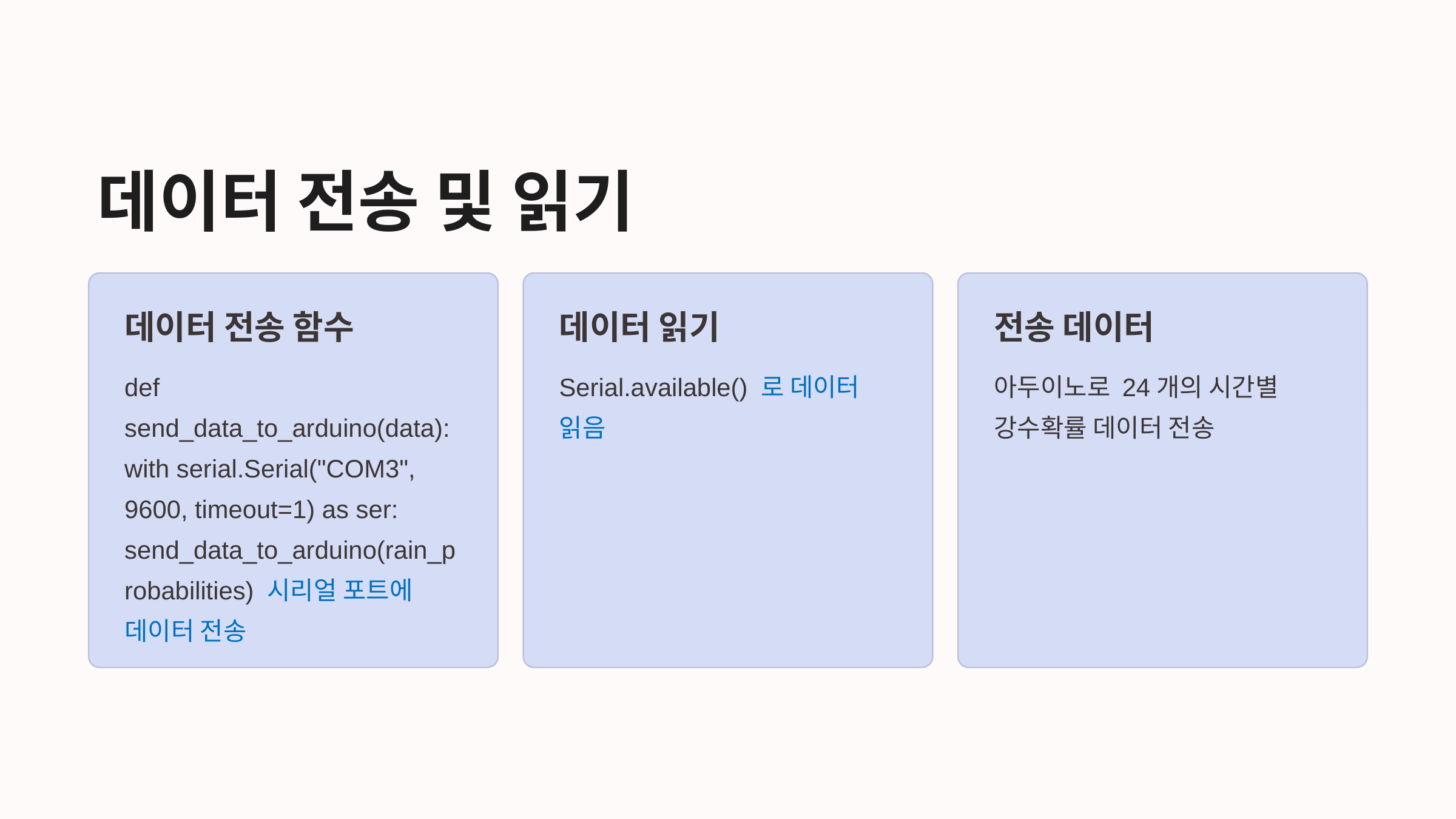

데이터 전송 및 읽기

데이터 전송 함수
데이터 읽기
전송 데이터
def send_data_to_arduino(data): with serial.Serial("COM3", 9600, timeout=1) as ser: send_data_to_arduino(rain_probabilities) 시리얼 포트에 데이터 전송
Serial.available() 로 데이터 읽음
아두이노로 24개의 시간별 강수확률 데이터 전송